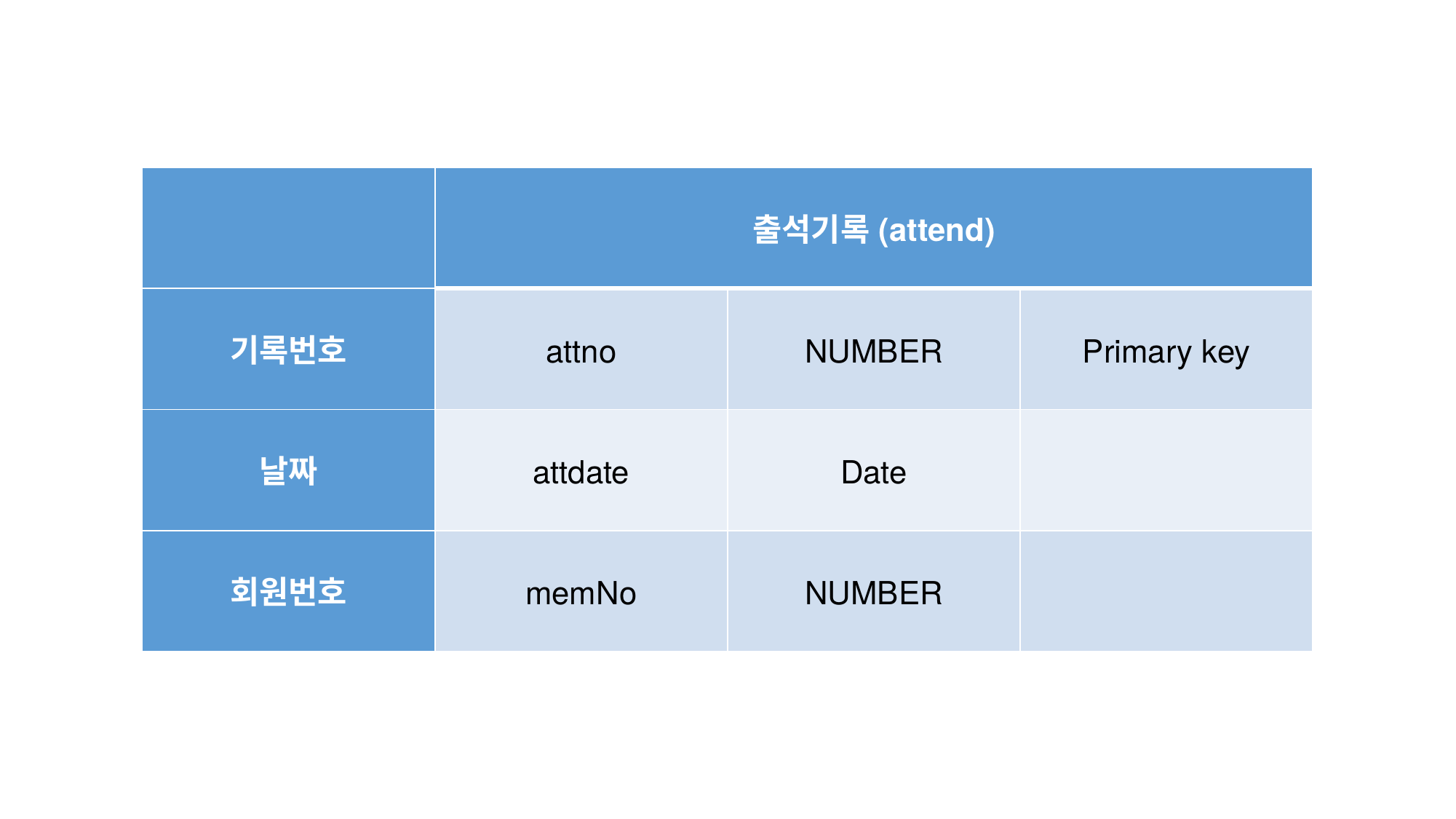

|  | 출석기록(attend) |  |  |
| --- | --- | --- | --- |
| 기록번호 | attno | NUMBER | Primary key |
| 날짜 | attdate | Date |  |
| 회원번호 | memNo | NUMBER |  |